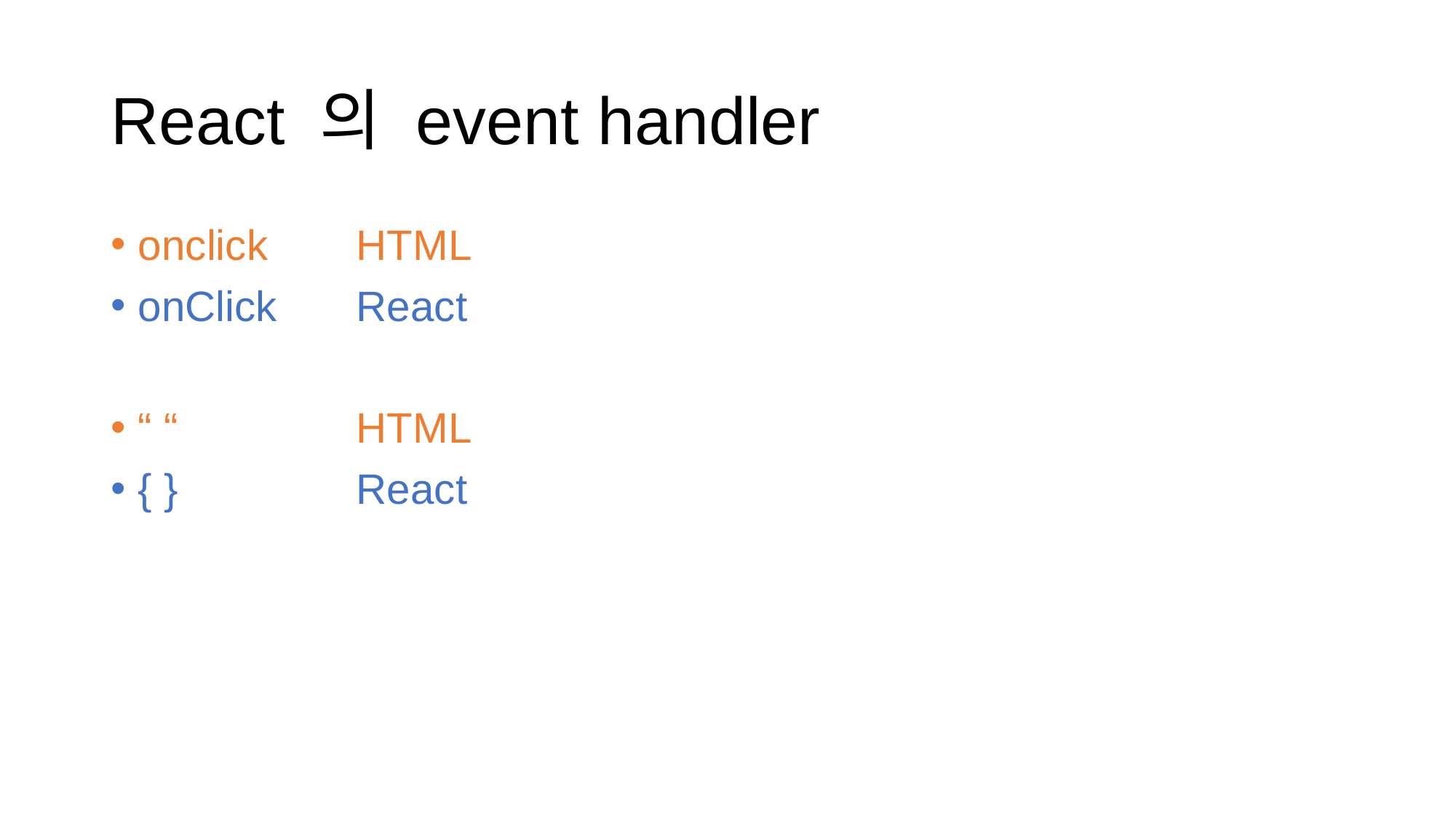

# React 의 event handler
onclick	HTML
onClick	React

“ “		HTML
{ }		React